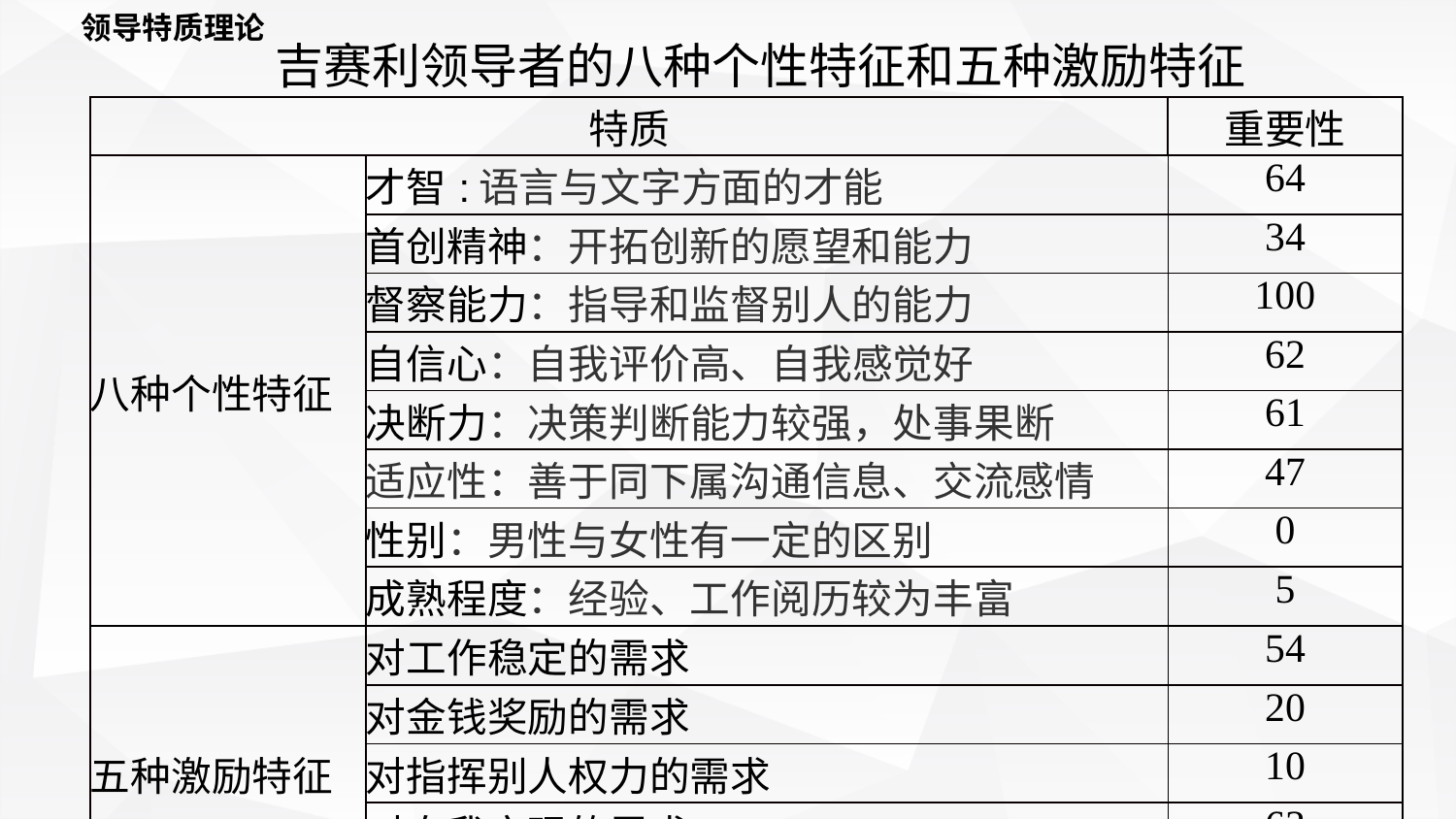

领导特质理论
# 吉赛利领导者的八种个性特征和五种激励特征
| 特质 |  | 重要性 |
| --- | --- | --- |
| 八种个性特征 | 才智:语言与文字方面的才能 | 64 |
|  | 首创精神：开拓创新的愿望和能力 | 34 |
|  | 督察能力：指导和监督别人的能力 | 100 |
|  | 自信心：自我评价高、自我感觉好 | 62 |
|  | 决断力：决策判断能力较强，处事果断 | 61 |
|  | 适应性：善于同下属沟通信息、交流感情 | 47 |
|  | 性别：男性与女性有一定的区别 | 0 |
|  | 成熟程度：经验、工作阅历较为丰富 | 5 |
| 五种激励特征 | 对工作稳定的需求 | 54 |
|  | 对金钱奖励的需求 | 20 |
|  | 对指挥别人权力的需求 | 10 |
|  | 对自我实现的需求 | 63 |
|  | 对事业成就的需求 | 76 |